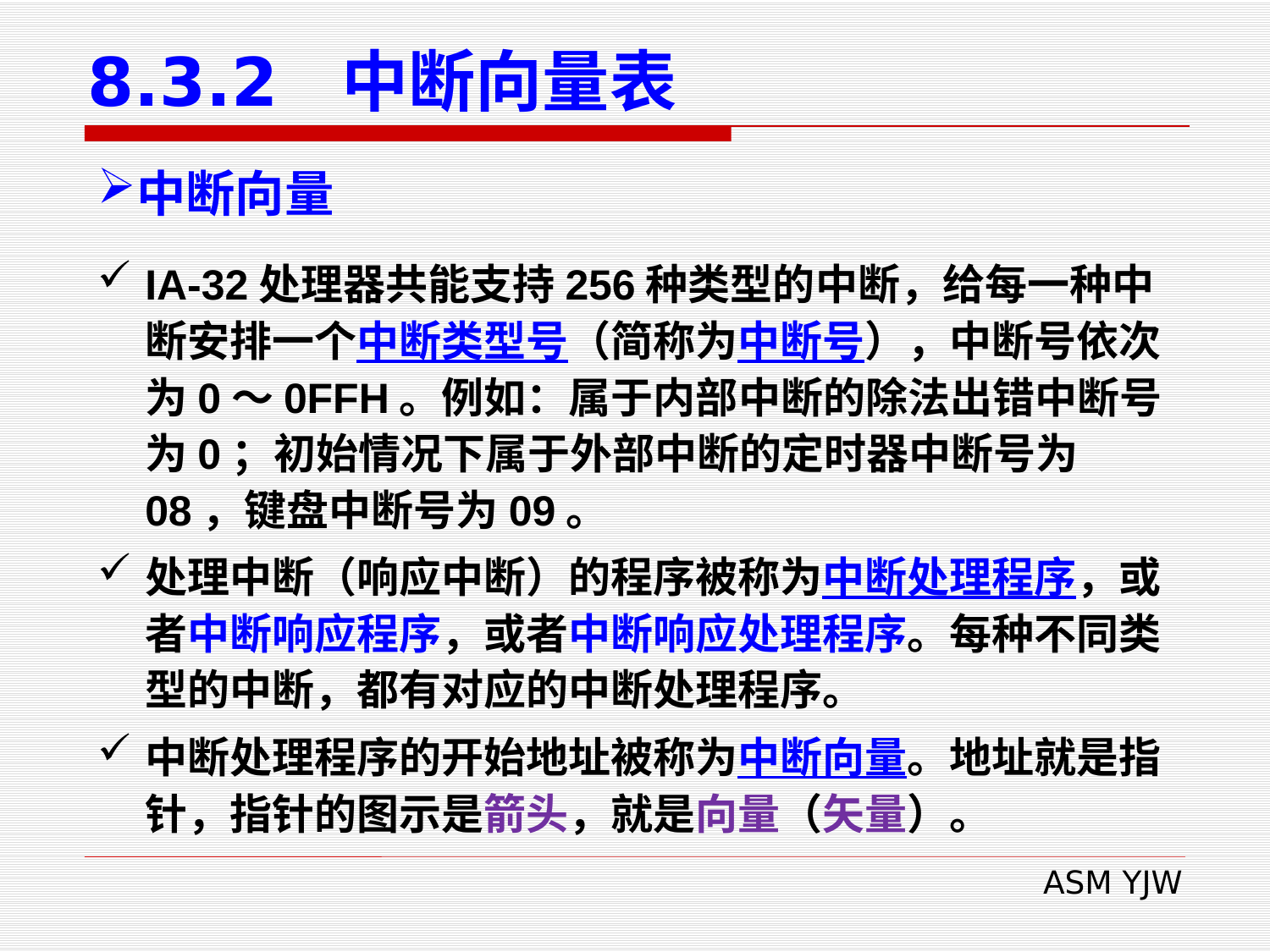

# 8.3.2  中断向量表
中断向量
IA-32处理器共能支持256种类型的中断，给每一种中断安排一个中断类型号（简称为中断号），中断号依次为0～0FFH。例如：属于内部中断的除法出错中断号为0；初始情况下属于外部中断的定时器中断号为08，键盘中断号为09。
处理中断（响应中断）的程序被称为中断处理程序，或者中断响应程序，或者中断响应处理程序。每种不同类型的中断，都有对应的中断处理程序。
中断处理程序的开始地址被称为中断向量。地址就是指针，指针的图示是箭头，就是向量（矢量）。